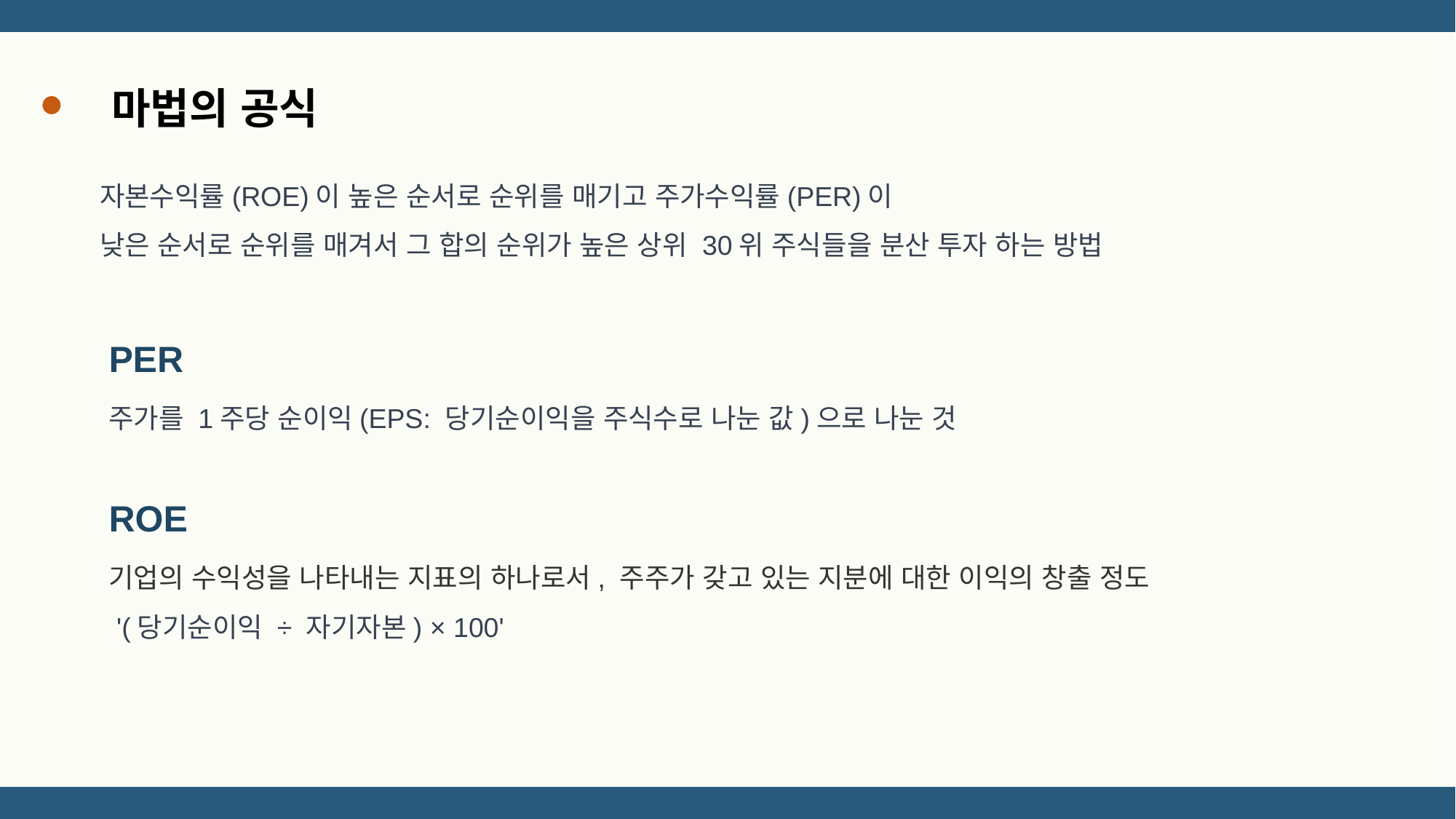

마법의 공식

자본수익률(ROE)이 높은 순서로 순위를 매기고 주가수익률(PER)이
낮은 순서로 순위를 매겨서 그 합의 순위가 높은 상위 30위 주식들을 분산 투자 하는 방법
PER
주가를 1주당 순이익(EPS: 당기순이익을 주식수로 나눈 값)으로 나눈 것
ROE
기업의 수익성을 나타내는 지표의 하나로서, 주주가 갖고 있는 지분에 대한 이익의 창출 정도
 '(당기순이익 ÷ 자기자본) × 100'